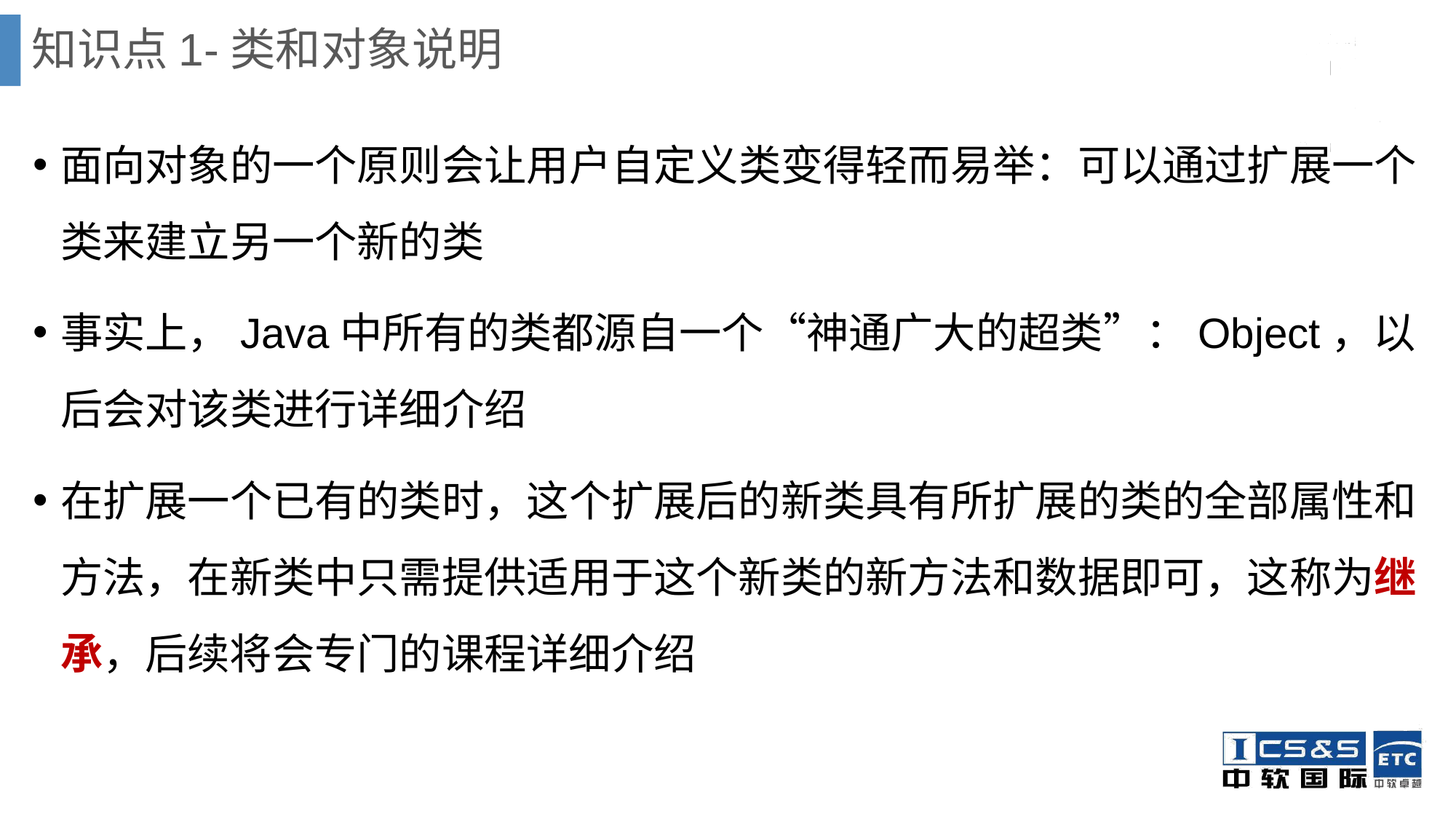

# 知识点1-类和对象说明
面向对象的一个原则会让用户自定义类变得轻而易举：可以通过扩展一个类来建立另一个新的类
事实上，Java中所有的类都源自一个“神通广大的超类”：Object，以后会对该类进行详细介绍
在扩展一个已有的类时，这个扩展后的新类具有所扩展的类的全部属性和方法，在新类中只需提供适用于这个新类的新方法和数据即可，这称为继承，后续将会专门的课程详细介绍